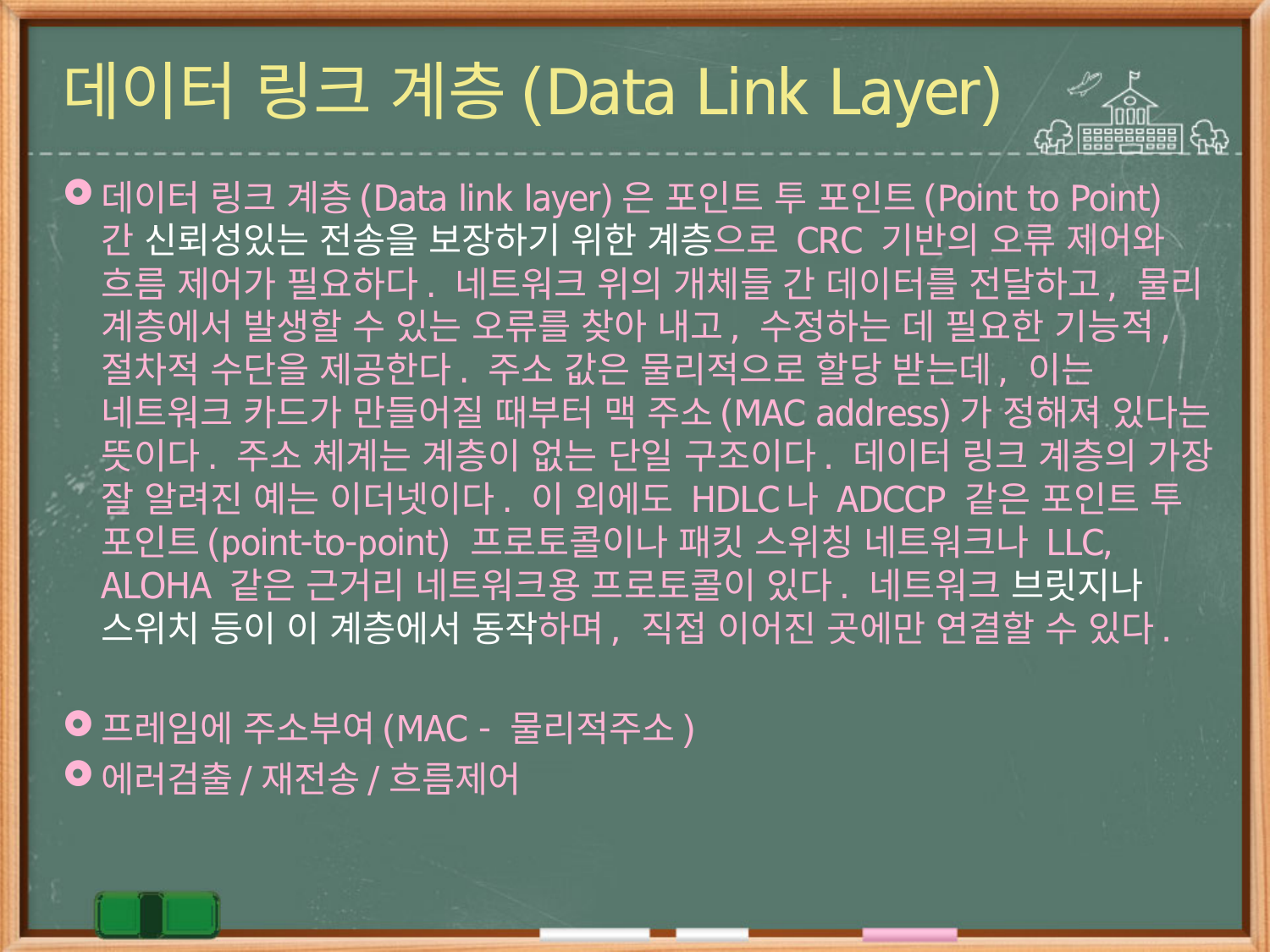

# 데이터 링크 계층(Data Link Layer)
데이터 링크 계층(Data link layer)은 포인트 투 포인트(Point to Point) 간 신뢰성있는 전송을 보장하기 위한 계층으로 CRC 기반의 오류 제어와 흐름 제어가 필요하다. 네트워크 위의 개체들 간 데이터를 전달하고, 물리 계층에서 발생할 수 있는 오류를 찾아 내고, 수정하는 데 필요한 기능적, 절차적 수단을 제공한다. 주소 값은 물리적으로 할당 받는데, 이는 네트워크 카드가 만들어질 때부터 맥 주소(MAC address)가 정해져 있다는 뜻이다. 주소 체계는 계층이 없는 단일 구조이다. 데이터 링크 계층의 가장 잘 알려진 예는 이더넷이다. 이 외에도 HDLC나 ADCCP 같은 포인트 투 포인트(point-to-point) 프로토콜이나 패킷 스위칭 네트워크나 LLC, ALOHA 같은 근거리 네트워크용 프로토콜이 있다. 네트워크 브릿지나 스위치 등이 이 계층에서 동작하며, 직접 이어진 곳에만 연결할 수 있다.

프레임에 주소부여(MAC - 물리적주소)
에러검출/재전송/흐름제어